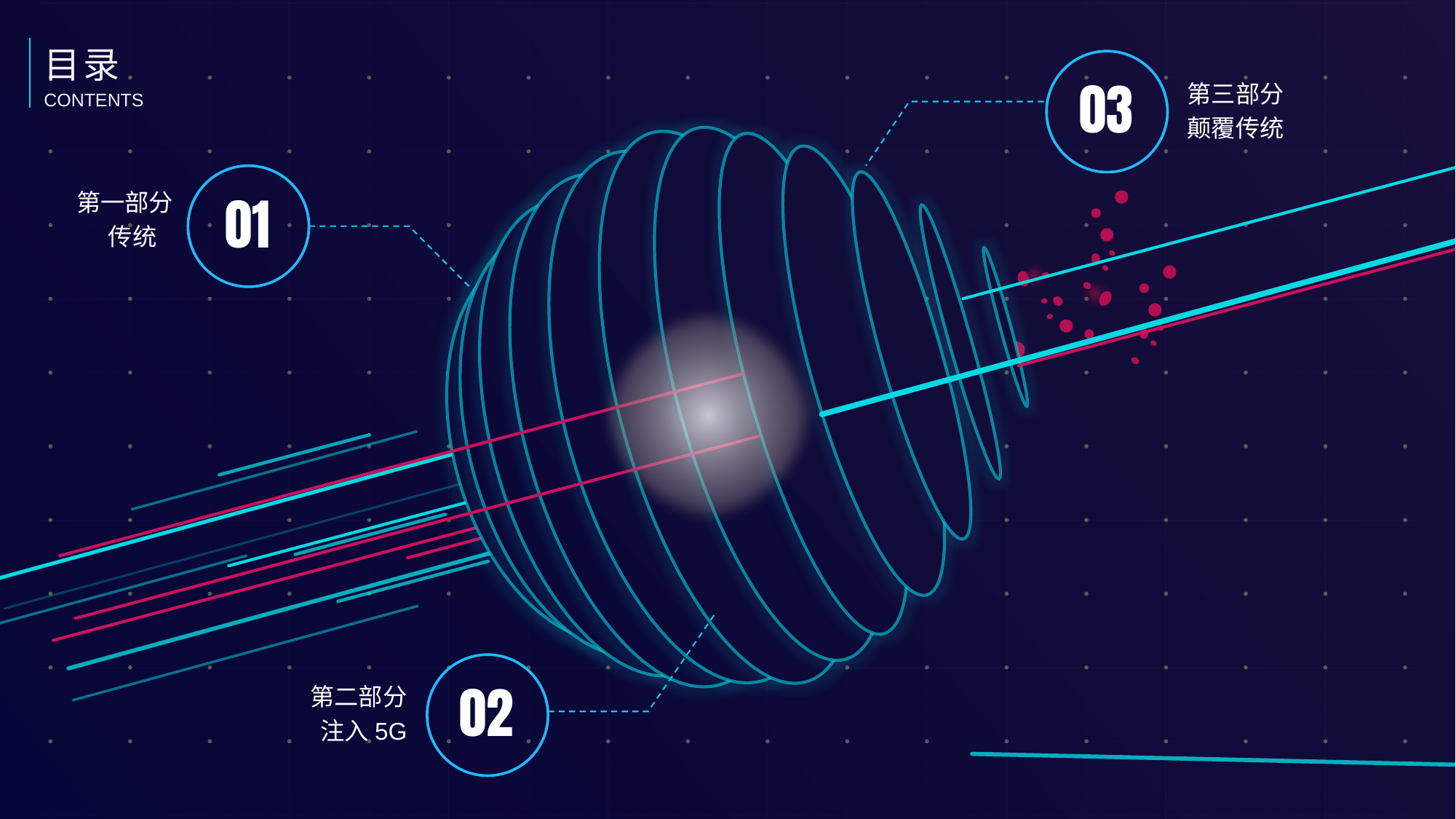

目录
CONTENTS

03
第三部分
颠覆传统

01
第一部分
传统

02
第二部分
注入5G